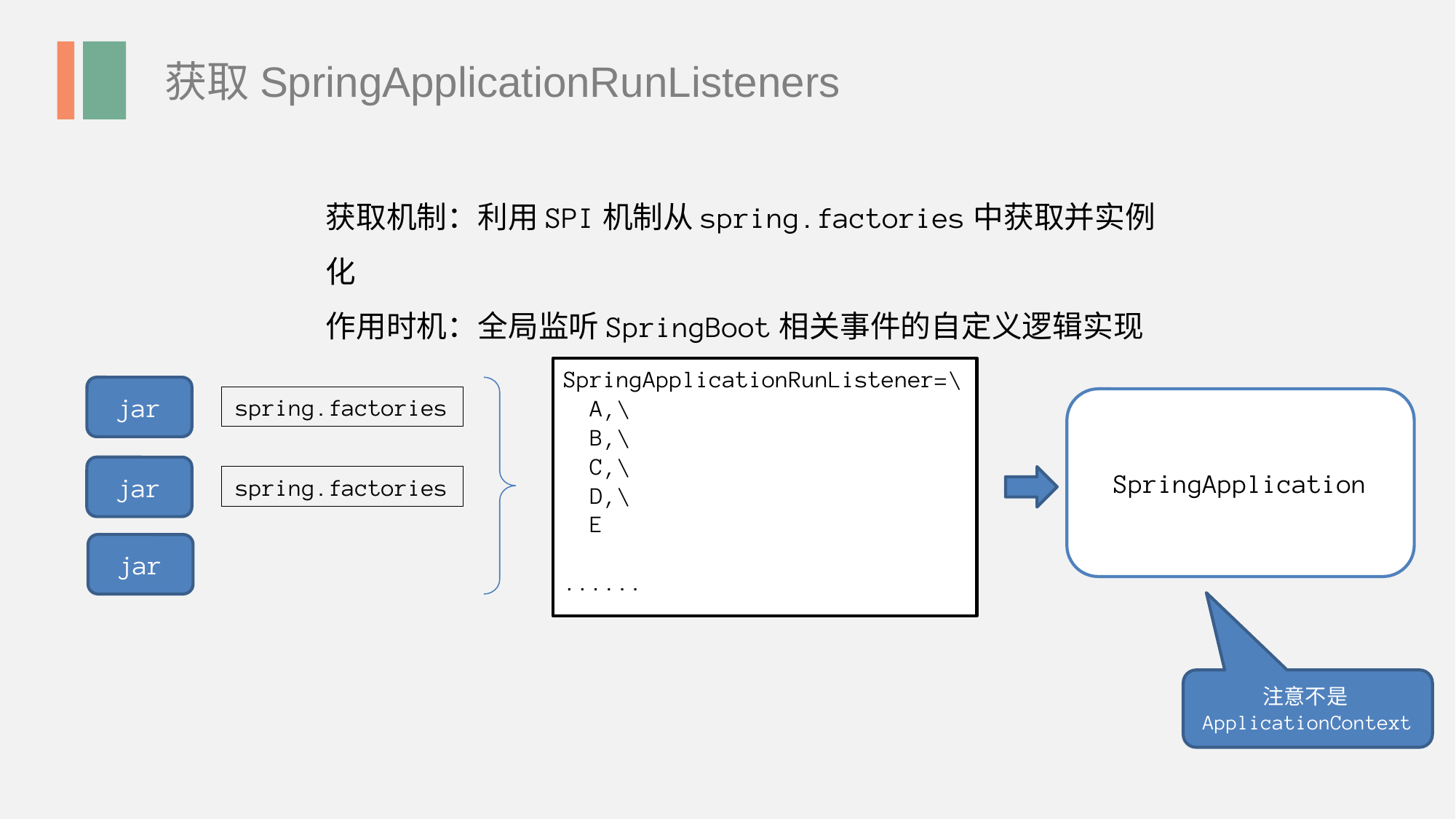

获取SpringApplicationRunListeners
获取机制：利用SPI机制从spring.factories中获取并实例化
作用时机：全局监听SpringBoot相关事件的自定义逻辑实现
SpringApplicationRunListener=\
  A,\
  B,\
  C,\
  D,\
  E

......
jar

spring.factories
SpringApplication
jar
spring.factories

jar
注意不是ApplicationContext